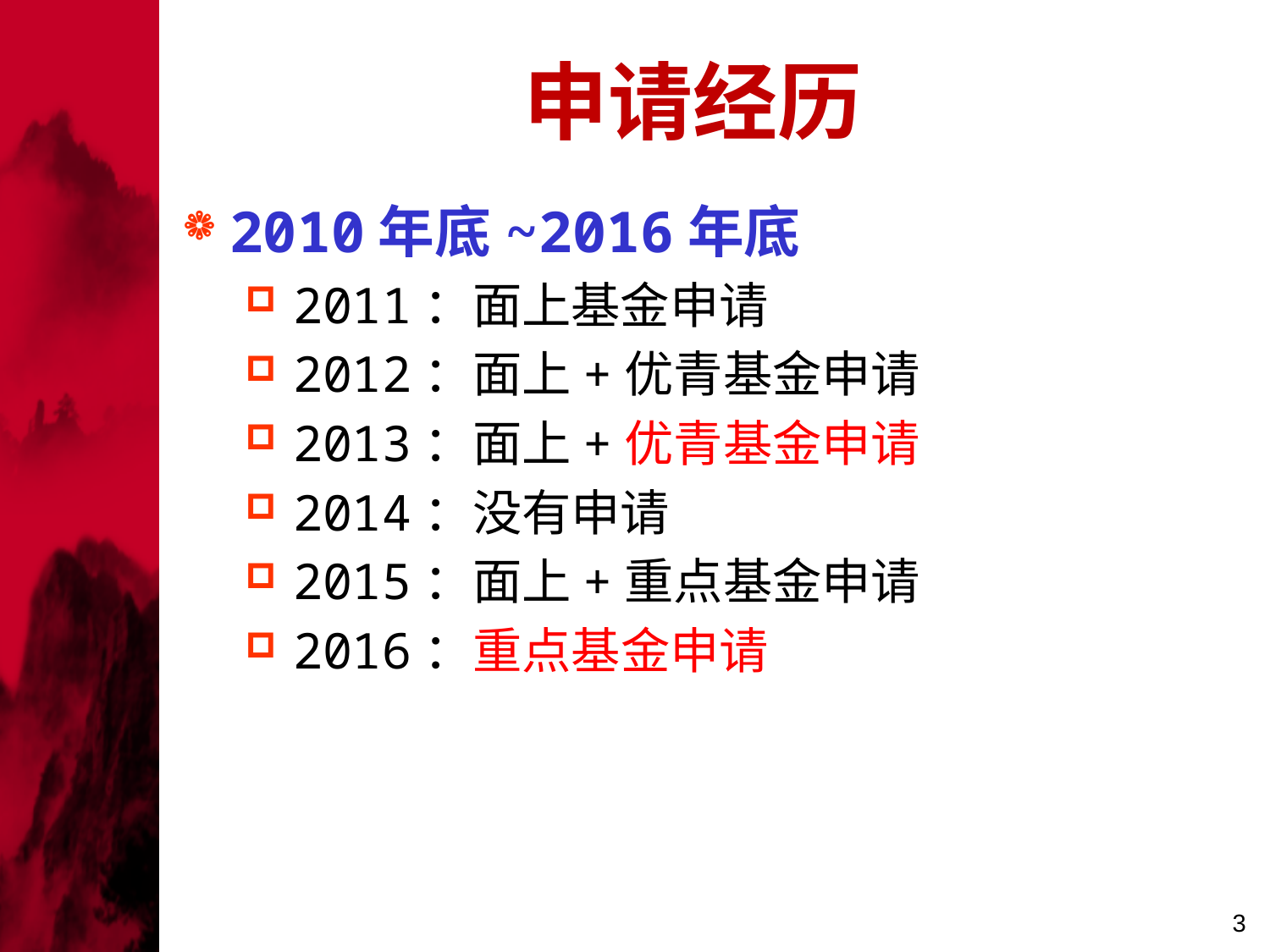

申请经历
2010年底~2016年底
2011：面上基金申请
2012：面上+优青基金申请
2013：面上+优青基金申请
2014：没有申请
2015：面上+重点基金申请
2016：重点基金申请
3